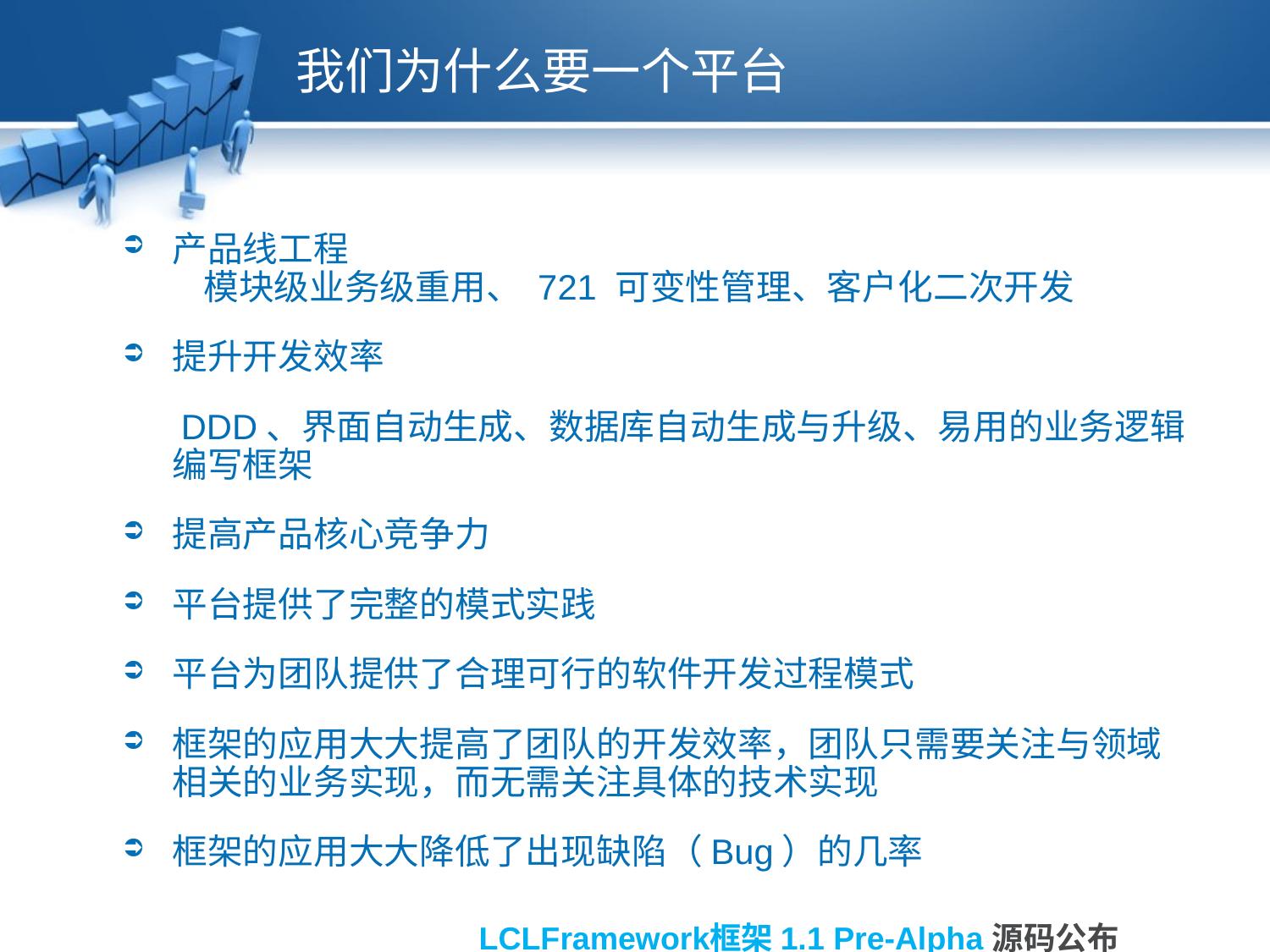

# 我们为什么要一个平台
产品线工程
    模块级业务级重用、 721 可变性管理、客户化二次开发
提升开发效率
      DDD、界面自动生成、数据库自动生成与升级、易用的业务逻辑编写框架
提高产品核心竞争力
平台提供了完整的模式实践
平台为团队提供了合理可行的软件开发过程模式
框架的应用大大提高了团队的开发效率，团队只需要关注与领域相关的业务实现，而无需关注具体的技术实现
框架的应用大大降低了出现缺陷（Bug）的几率

LCLFramework框架 1.1 Pre-Alpha 源码公布